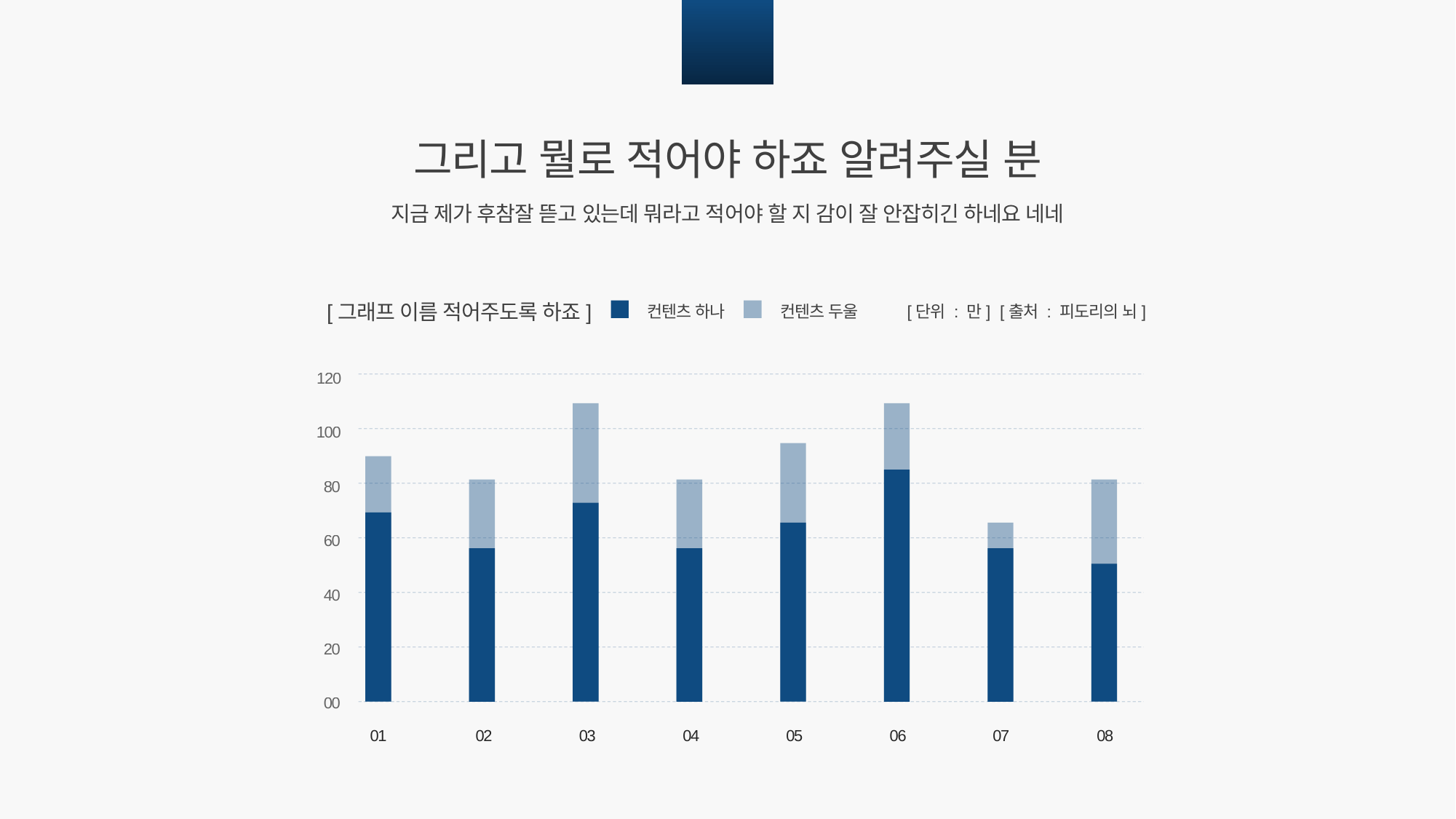

03
그리고 뭘로 적어야 하죠 알려주실 분
지금 제가 후참잘 뜯고 있는데 뭐라고 적어야 할 지 감이 잘 안잡히긴 하네요 네네
[그래프 이름 적어주도록 하죠]
컨텐츠 하나
컨텐츠 두울
[단위 : 만]
[출처 : 피도리의 뇌]

120

100

80

60

40
20
00
01
02
03
04
05
06
07
08